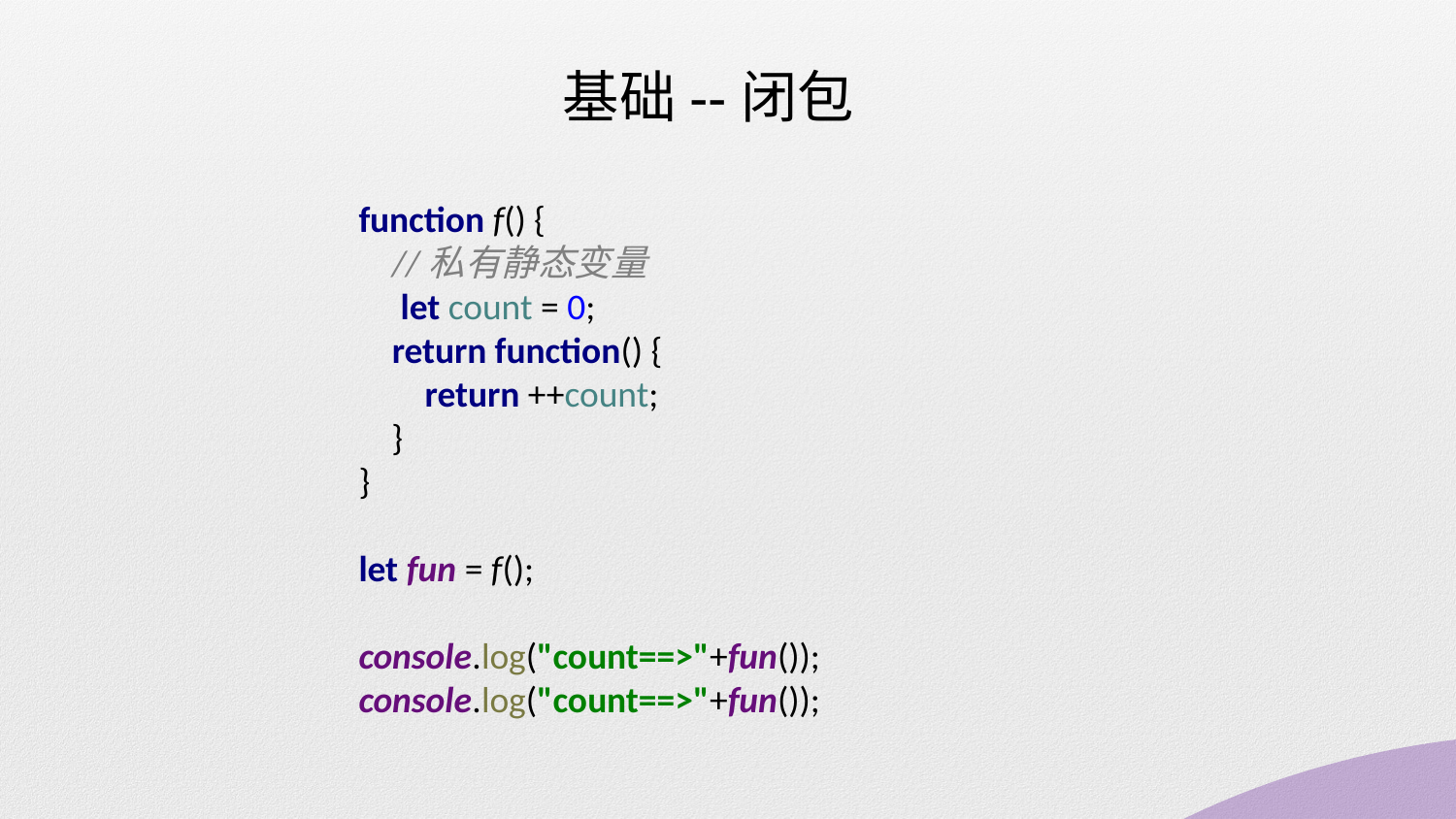

基础--闭包
function f() {
    //私有静态变量
    let count = 0;
    return function() {
        return ++count;
    }
}
let fun = f();
console.log("count==>"+fun());
console.log("count==>"+fun());